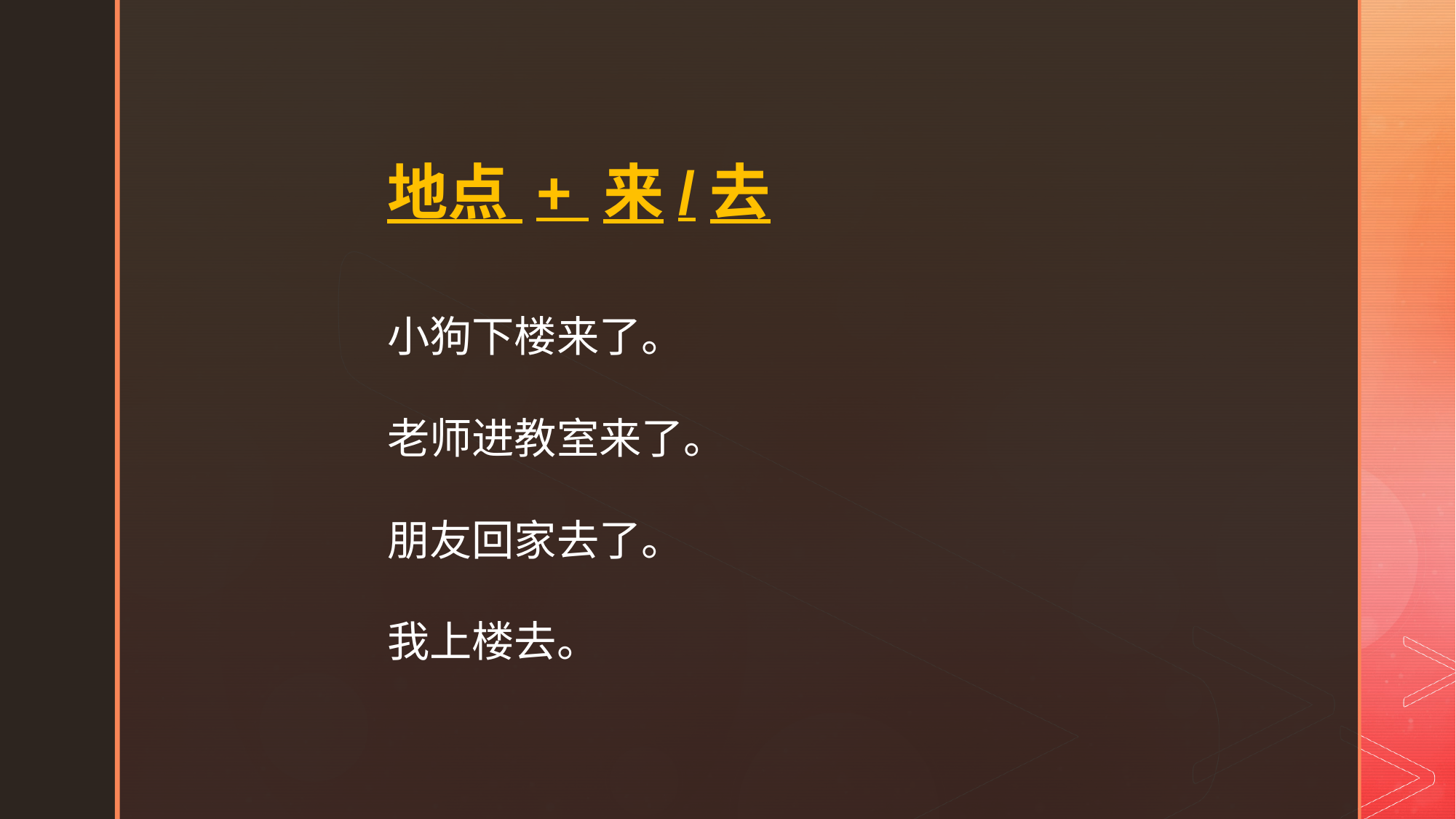

地点 + 来/去
小狗下楼来了。

老师进教室来了。

朋友回家去了。

我上楼去。